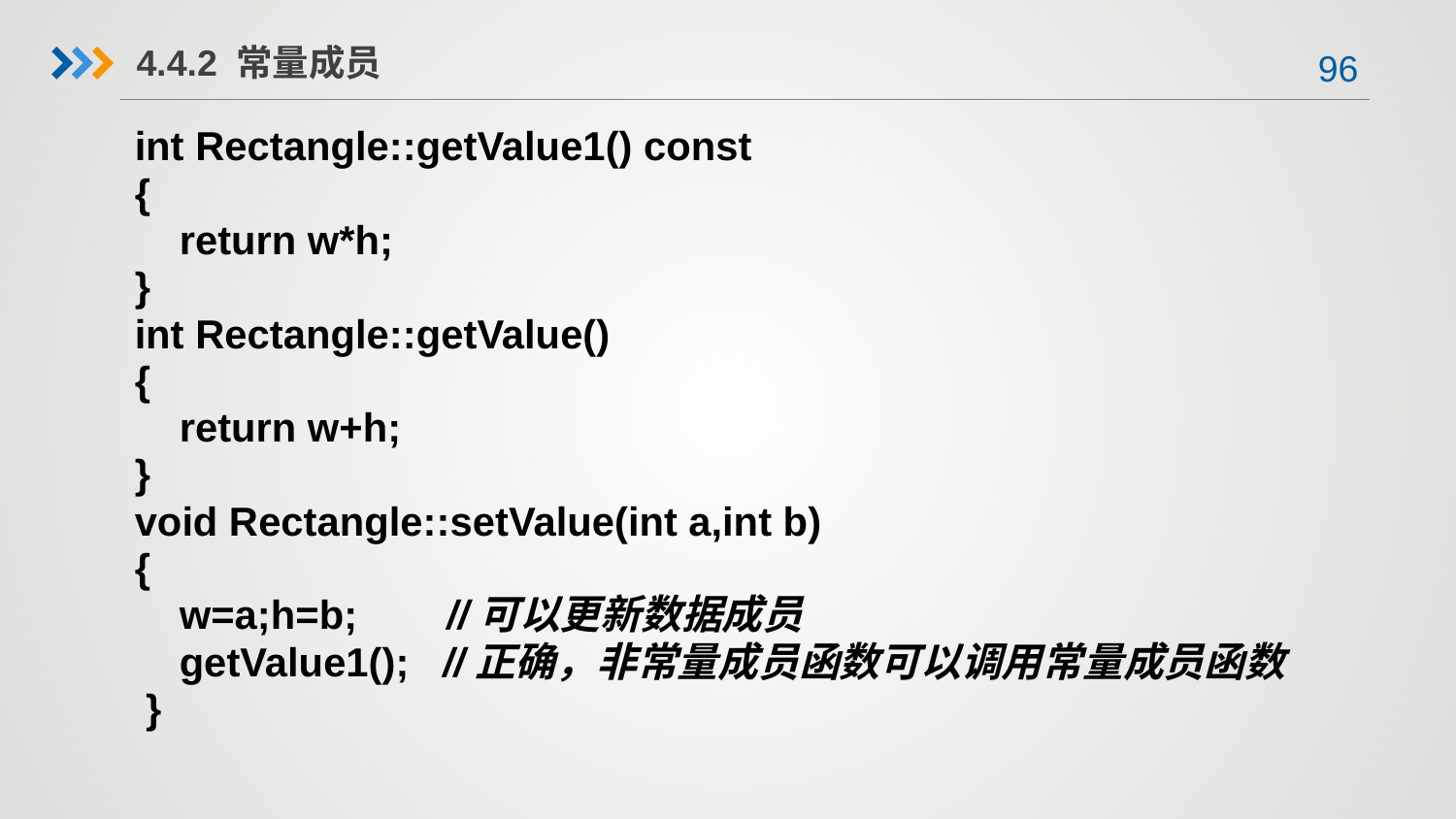

4.4.2 常量成员
int Rectangle::getValue1() const
{
    return w*h;
}
int Rectangle::getValue()
{
    return w+h;
}
void Rectangle::setValue(int a,int b)
{
    w=a;h=b;        //可以更新数据成员
    getValue1();   //正确，非常量成员函数可以调用常量成员函数
 }